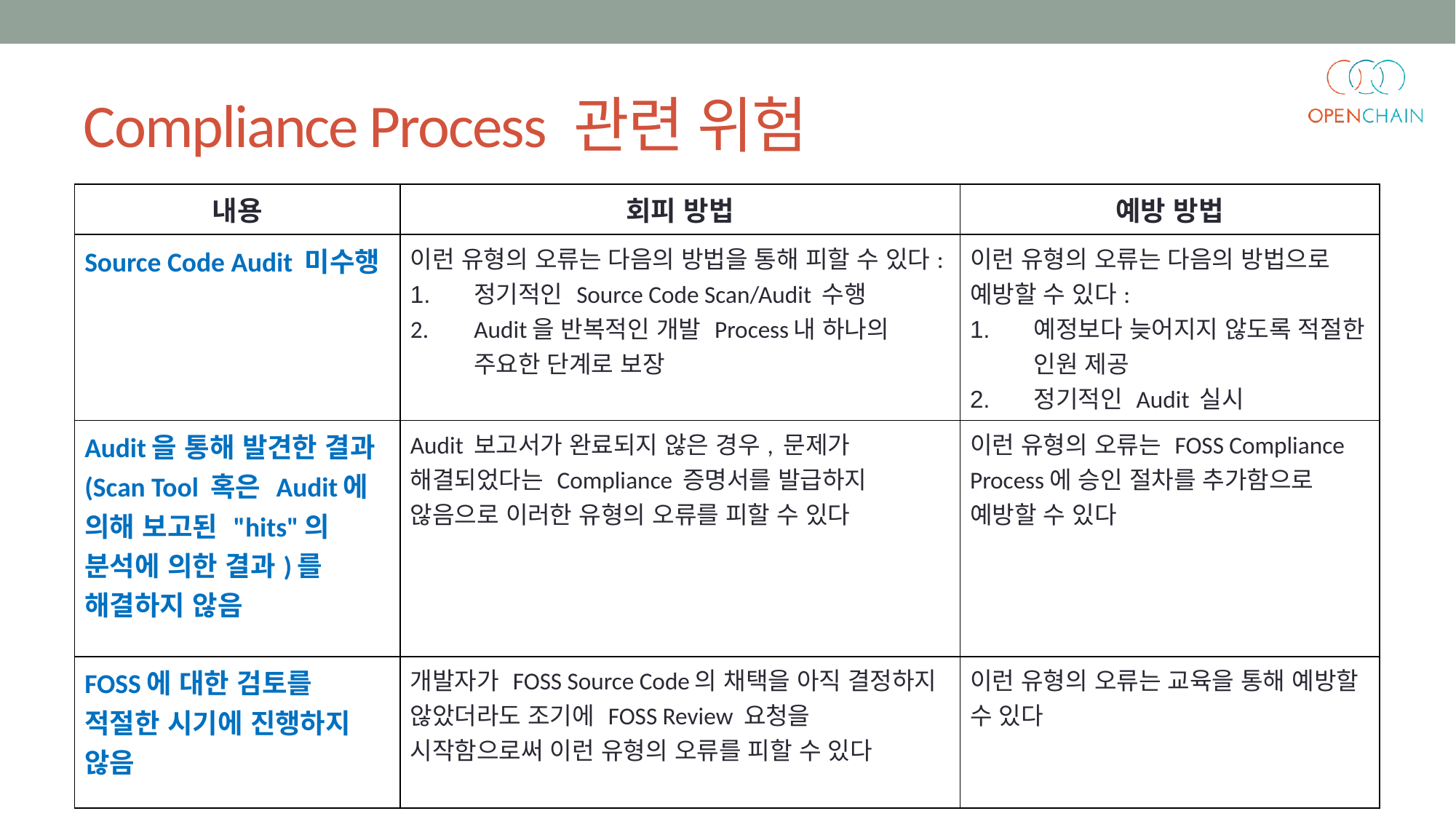

# Compliance Process 관련 위험
| 내용 | 회피 방법 | 예방 방법 |
| --- | --- | --- |
| Source Code Audit 미수행 | 이런 유형의 오류는 다음의 방법을 통해 피할 수 있다: 정기적인 Source Code Scan/Audit 수행 Audit을 반복적인 개발 Process내 하나의 주요한 단계로 보장 | 이런 유형의 오류는 다음의 방법으로 예방할 수 있다: 예정보다 늦어지지 않도록 적절한 인원 제공 정기적인 Audit 실시 |
| Audit을 통해 발견한 결과(Scan Tool 혹은 Audit에 의해 보고된 "hits"의 분석에 의한 결과)를 해결하지 않음 | Audit 보고서가 완료되지 않은 경우, 문제가 해결되었다는 Compliance 증명서를 발급하지 않음으로 이러한 유형의 오류를 피할 수 있다 | 이런 유형의 오류는 FOSS Compliance Process에 승인 절차를 추가함으로 예방할 수 있다 |
| FOSS에 대한 검토를 적절한 시기에 진행하지 않음 | 개발자가 FOSS Source Code의 채택을 아직 결정하지 않았더라도 조기에 FOSS Review 요청을 시작함으로써 이런 유형의 오류를 피할 수 있다 | 이런 유형의 오류는 교육을 통해 예방할 수 있다 |